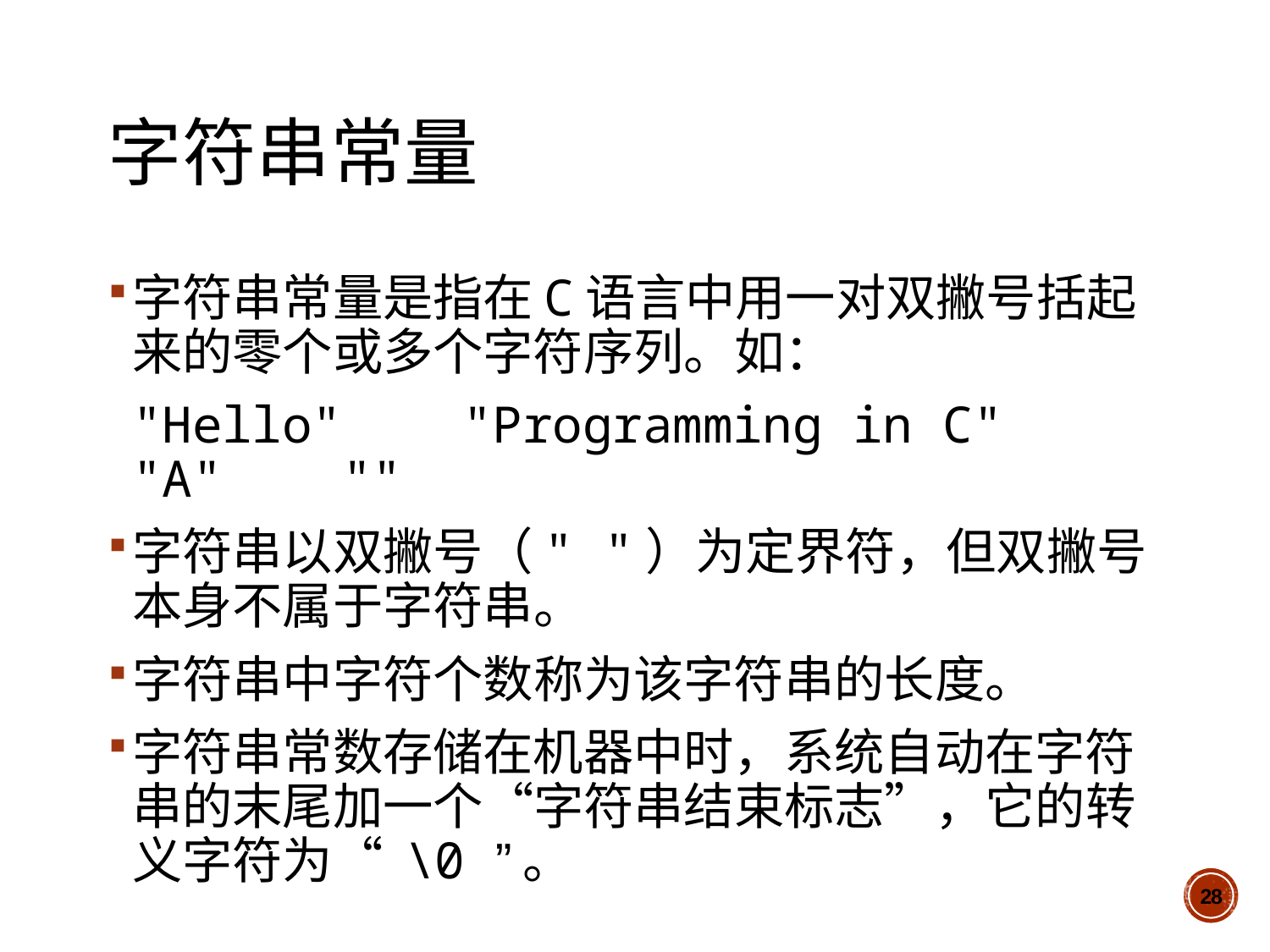

# 字符串常量
字符串常量是指在C语言中用一对双撇号括起来的零个或多个字符序列。如：
"Hello"    "Programming in C"    "A"    ""
字符串以双撇号（" "）为定界符，但双撇号本身不属于字符串。
字符串中字符个数称为该字符串的长度。
字符串常数存储在机器中时，系统自动在字符串的末尾加一个“字符串结束标志”，它的转义字符为“ \0 ”。
28